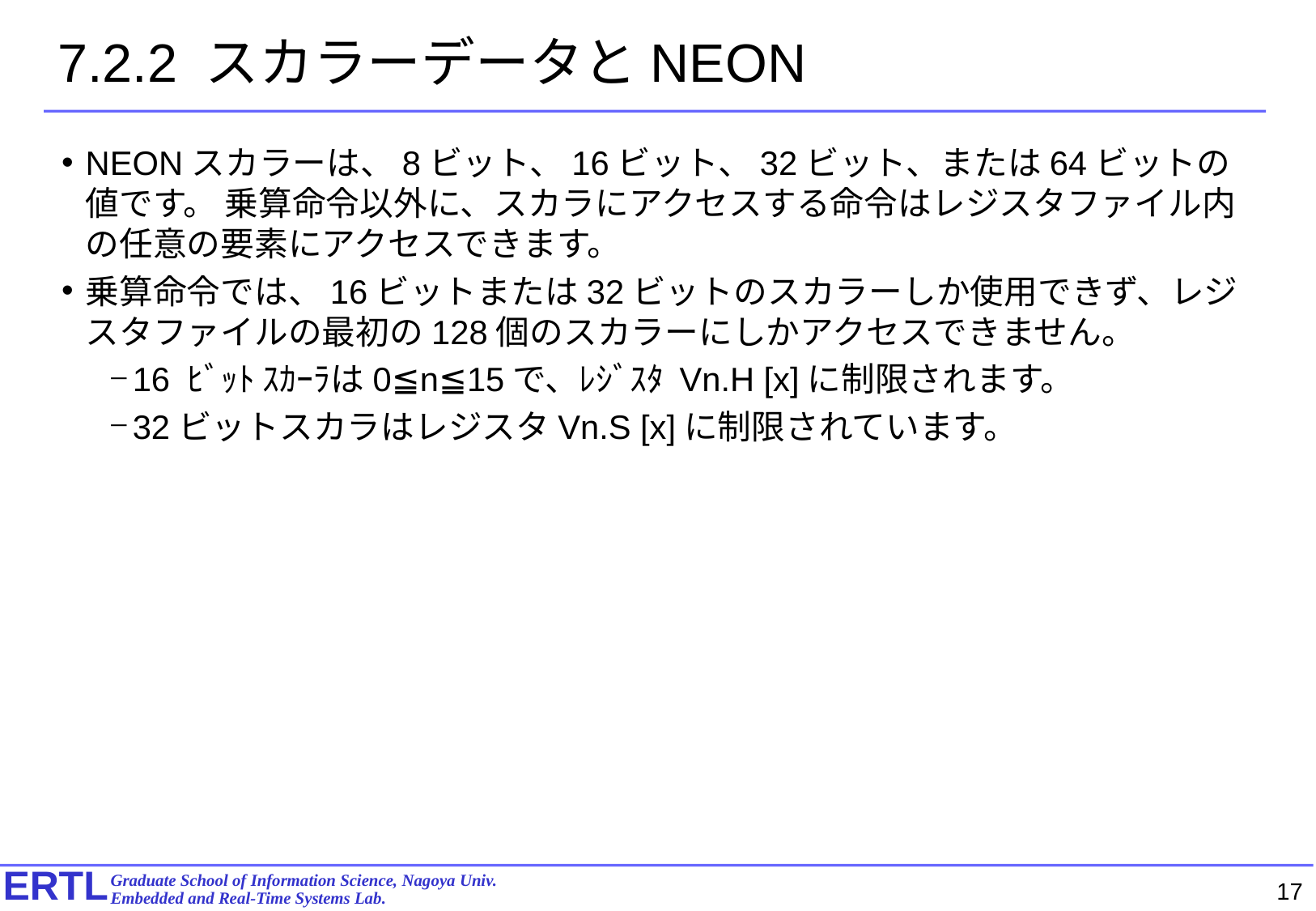

# 7.2.2 スカラーデータとNEON
NEONスカラーは、8ビット、16ビット、32ビット、または64ビットの値です。 乗算命令以外に、スカラにアクセスする命令はレジスタファイル内の任意の要素にアクセスできます。
乗算命令では、16ビットまたは32ビットのスカラーしか使用できず、レジスタファイルの最初の128個のスカラーにしかアクセスできません。
16 ﾋﾞｯﾄ ｽｶｰﾗは0≦n≦15で、ﾚｼﾞｽﾀ Vn.H [x]に制限されます。
32ビットスカラはレジスタVn.S [x]に制限されています。
17